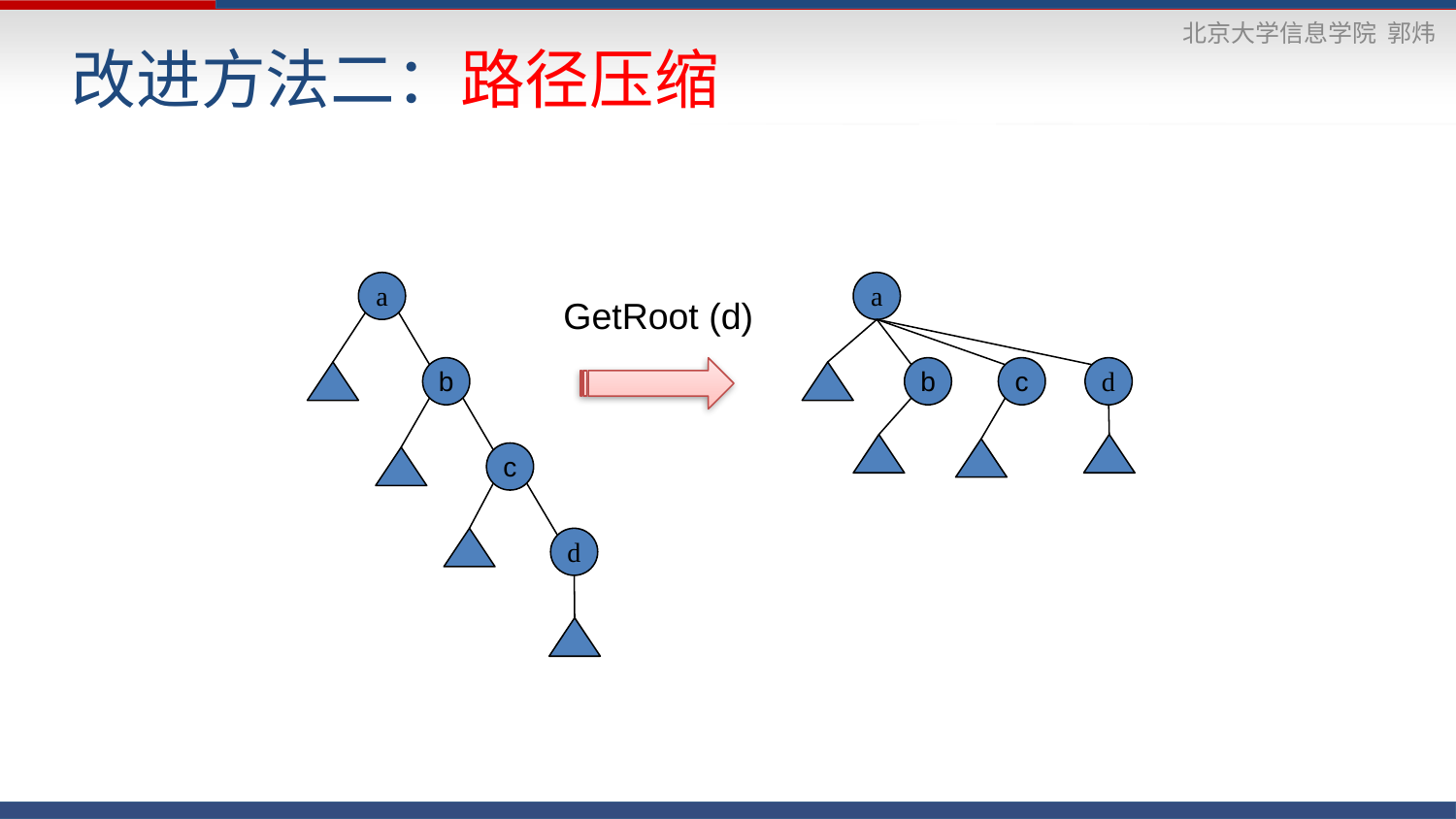

# 改进方法二：路径压缩
a
a
GetRoot (d)
b

b
c
d

c

d